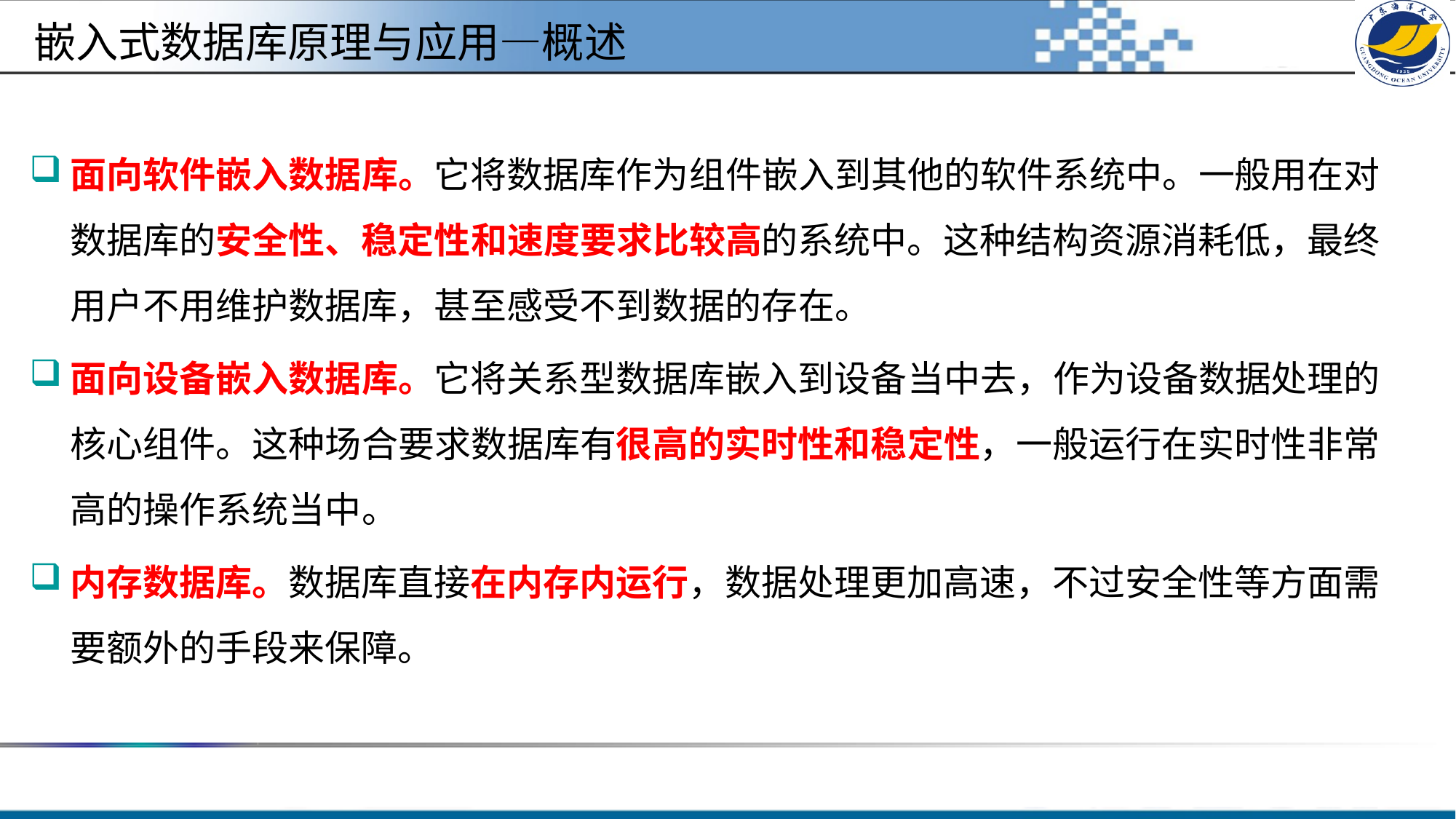

#
嵌入式数据库原理与应用—概述
面向软件嵌入数据库。它将数据库作为组件嵌入到其他的软件系统中。一般用在对数据库的安全性、稳定性和速度要求比较高的系统中。这种结构资源消耗低，最终用户不用维护数据库，甚至感受不到数据的存在。
面向设备嵌入数据库。它将关系型数据库嵌入到设备当中去，作为设备数据处理的核心组件。这种场合要求数据库有很高的实时性和稳定性，一般运行在实时性非常高的操作系统当中。
内存数据库。数据库直接在内存内运行，数据处理更加高速，不过安全性等方面需要额外的手段来保障。